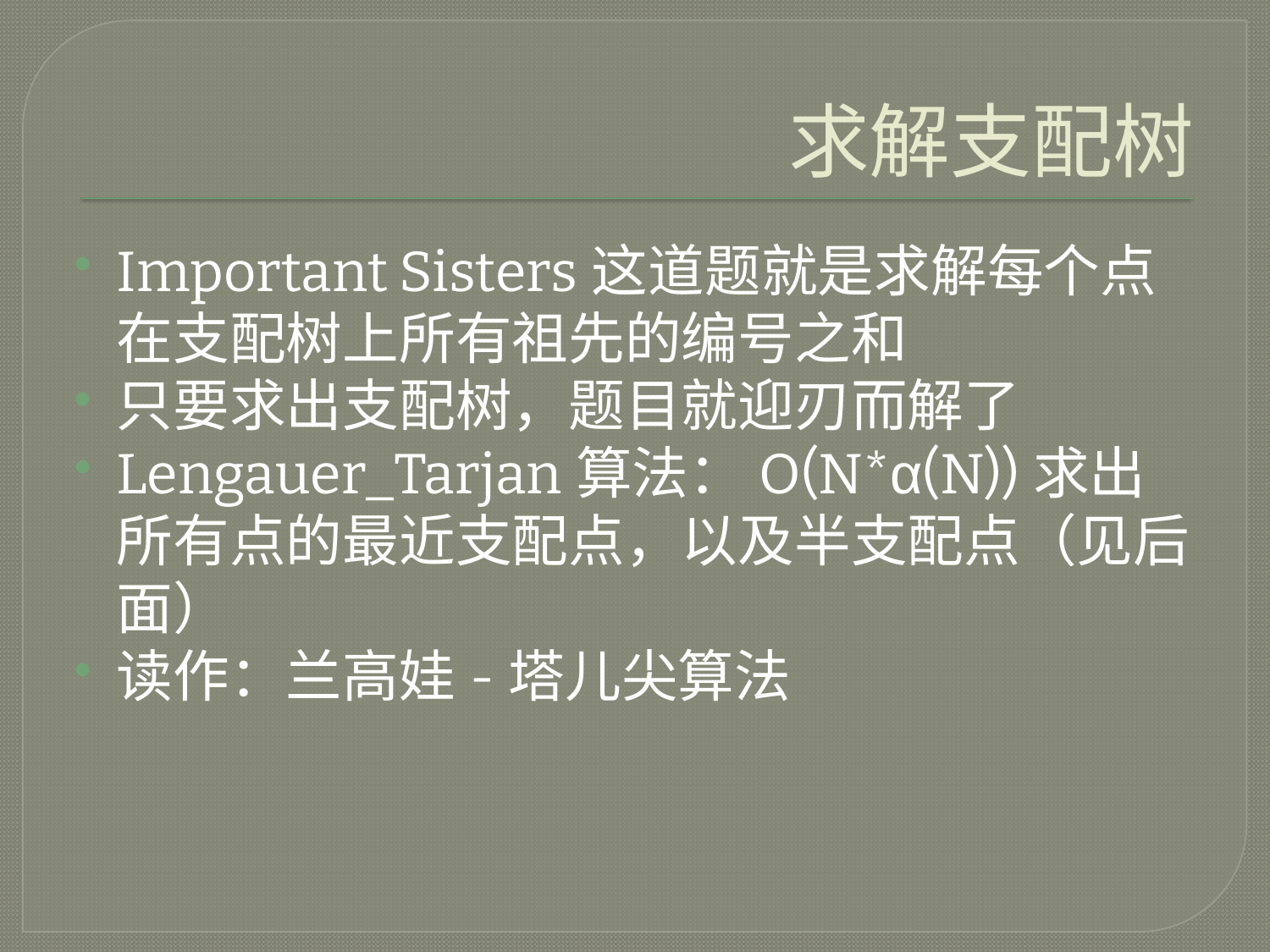

# 求解支配树
Important Sisters这道题就是求解每个点在支配树上所有祖先的编号之和
只要求出支配树，题目就迎刃而解了
Lengauer_Tarjan算法：O(N*α(N))求出所有点的最近支配点，以及半支配点（见后面）
读作：兰高娃-塔儿尖算法